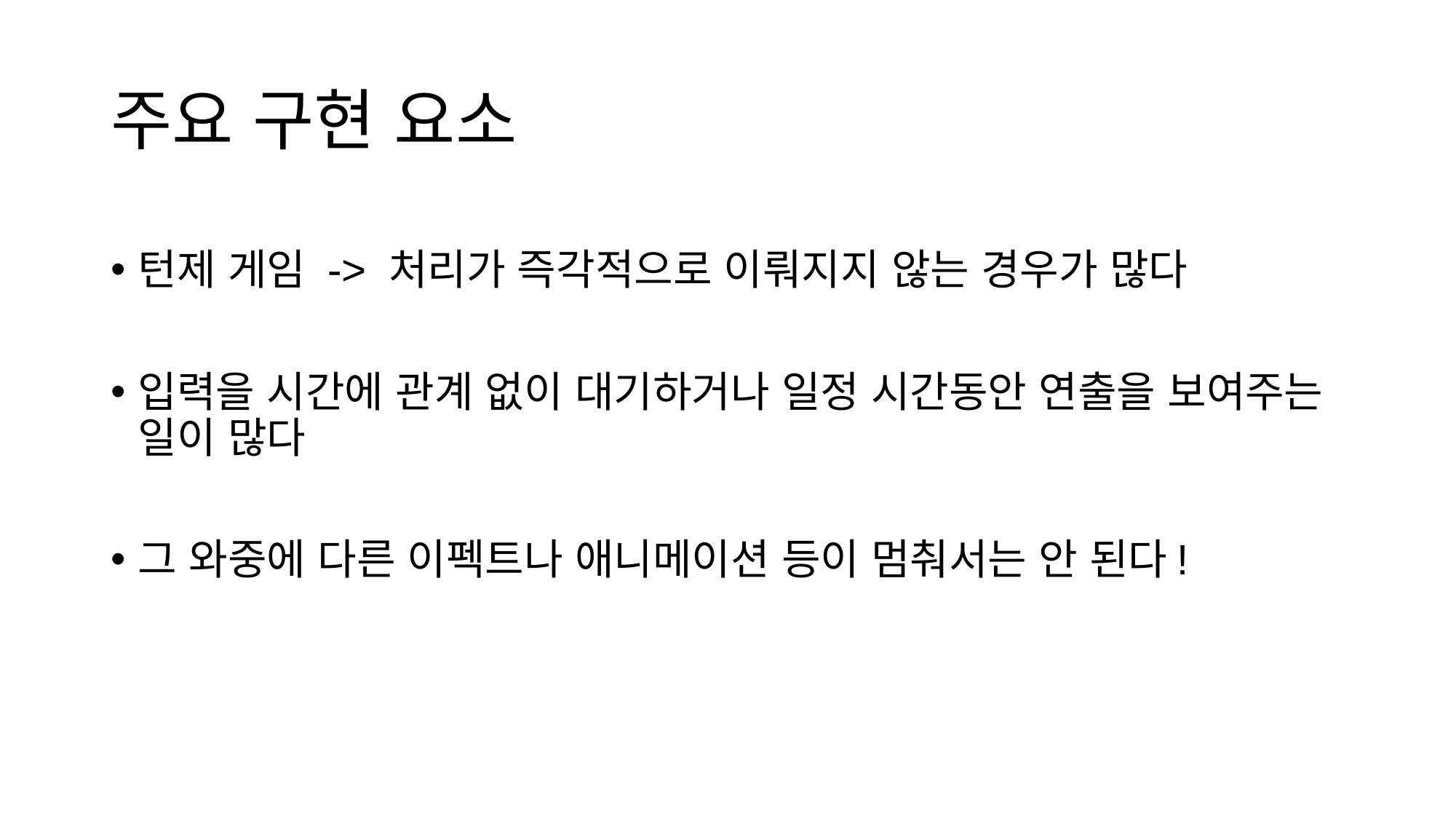

# 주요 구현 요소
턴제 게임 -> 처리가 즉각적으로 이뤄지지 않는 경우가 많다

입력을 시간에 관계 없이 대기하거나 일정 시간동안 연출을 보여주는 일이 많다

그 와중에 다른 이펙트나 애니메이션 등이 멈춰서는 안 된다!